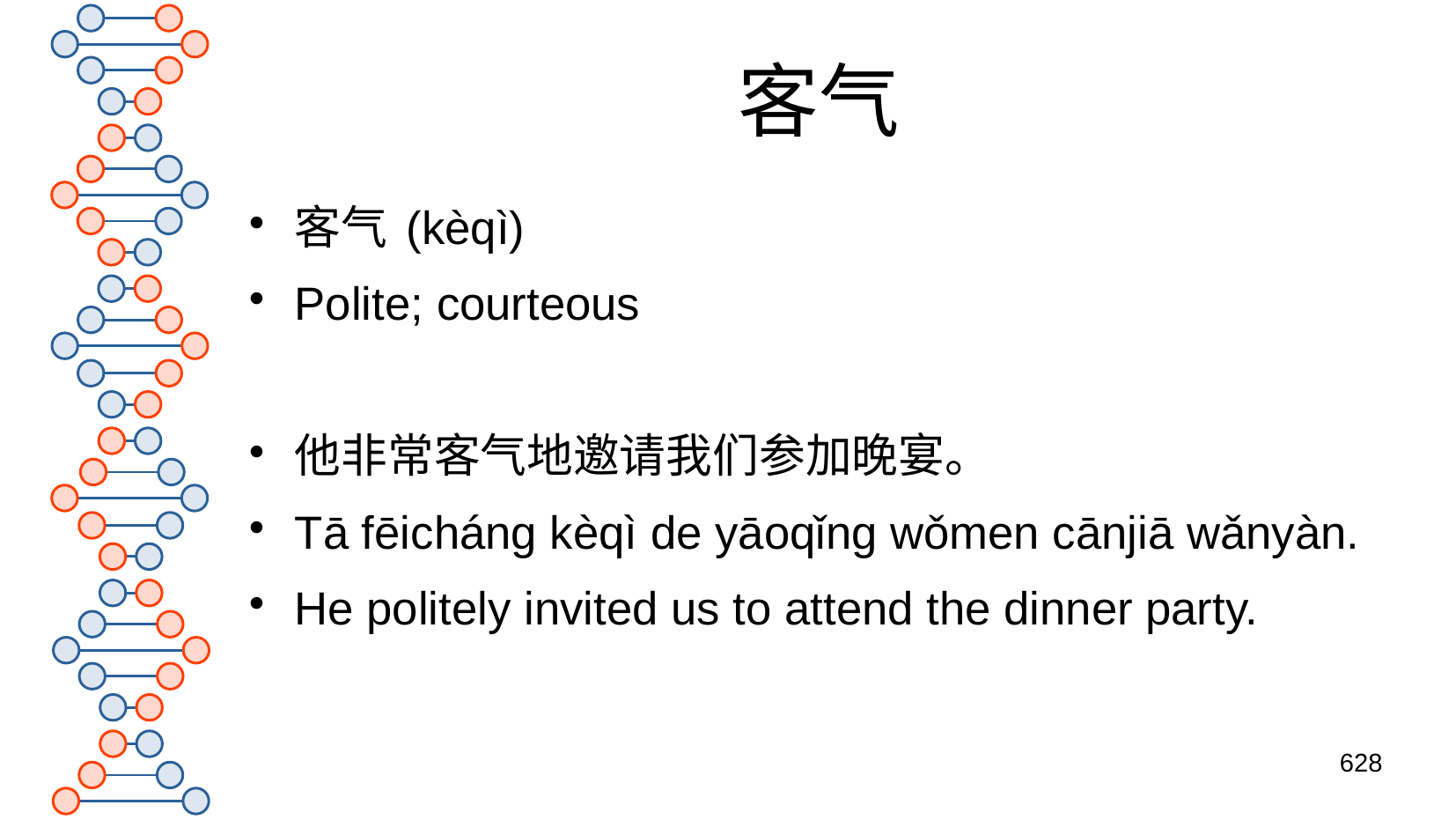

# 客气
客气 (kèqì)
Polite; courteous

他非常客气地邀请我们参加晚宴。
Tā fēicháng kèqì de yāoqǐng wǒmen cānjiā wǎnyàn.
He politely invited us to attend the dinner party.
628